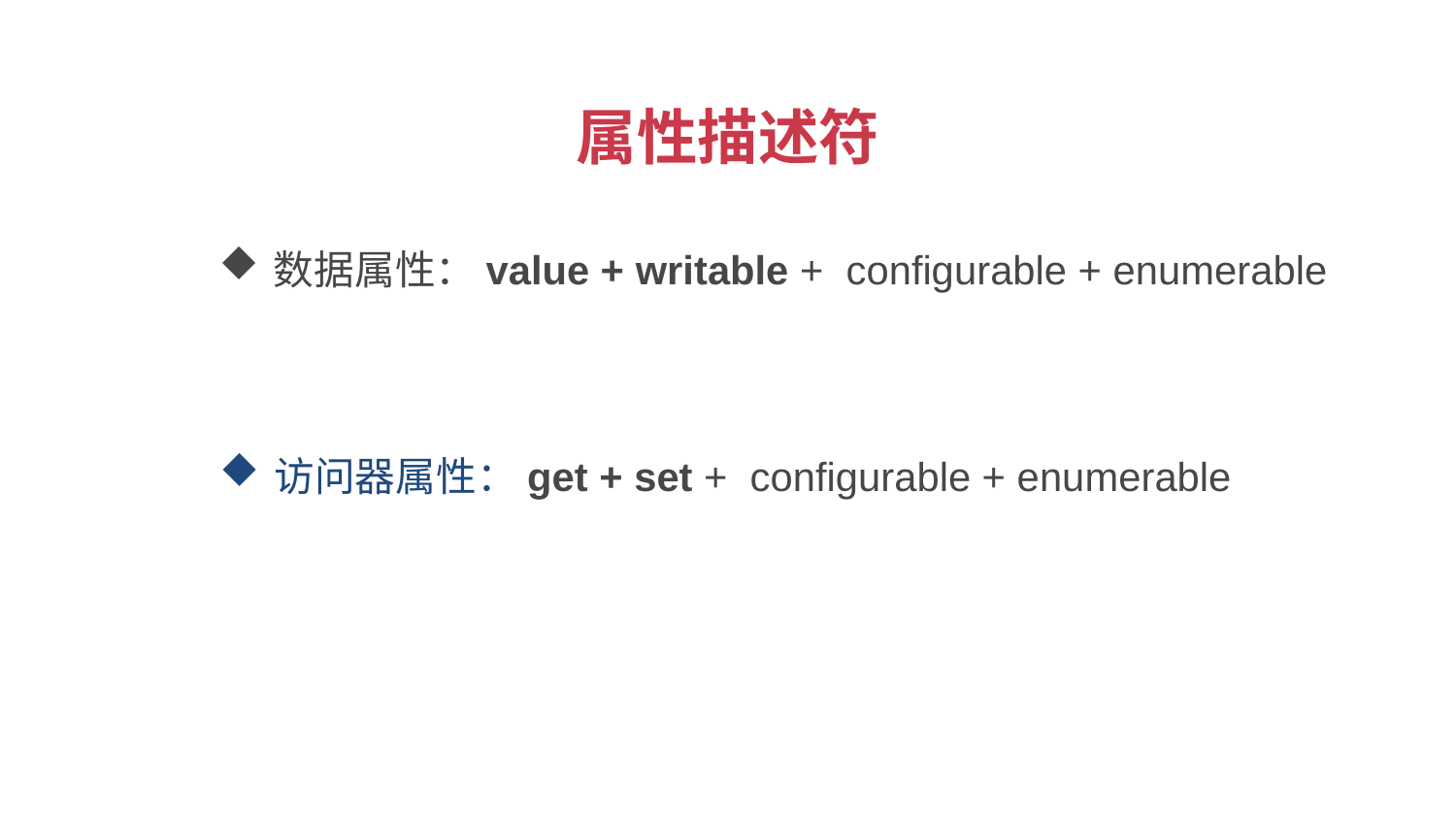

属性描述符
数据属性：value + writable +  configurable + enumerable
访问器属性：get + set +  configurable + enumerable